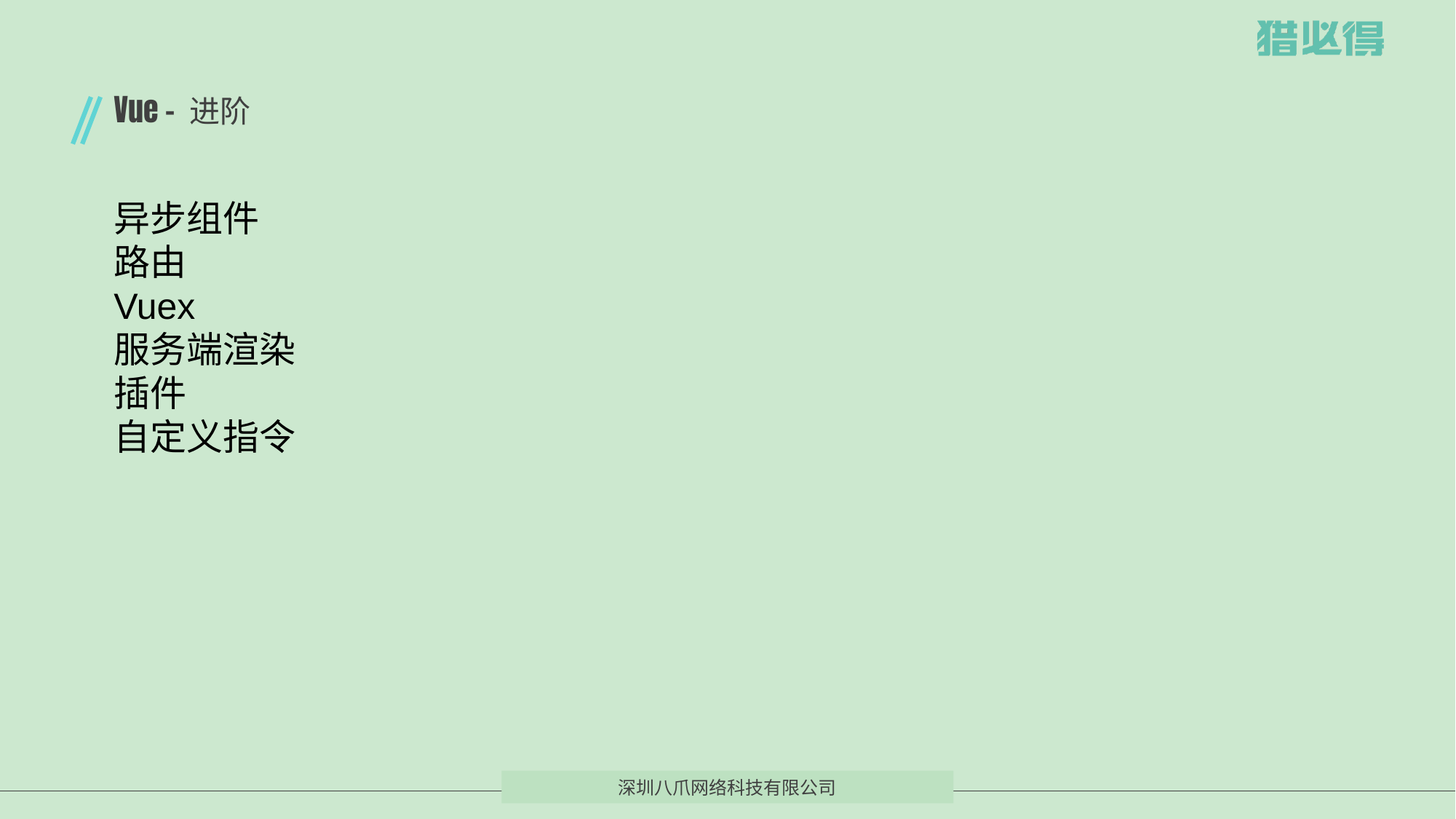

# Vue - 进阶
异步组件
路由
Vuex
服务端渲染
插件
自定义指令